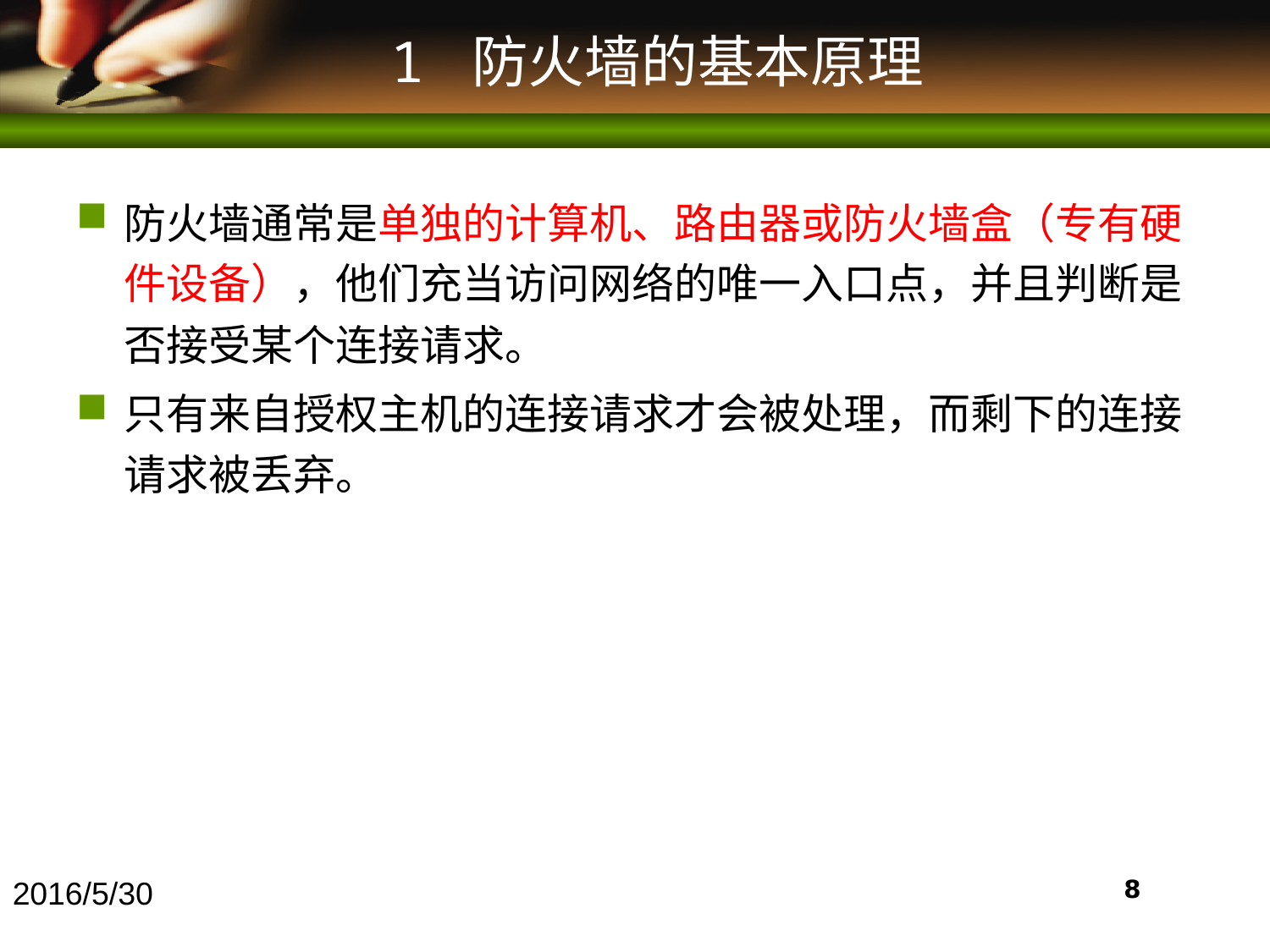

# 1 防火墙的基本原理
防火墙通常是单独的计算机、路由器或防火墙盒（专有硬件设备），他们充当访问网络的唯一入口点，并且判断是否接受某个连接请求。
只有来自授权主机的连接请求才会被处理，而剩下的连接请求被丢弃。
2016/5/30

8